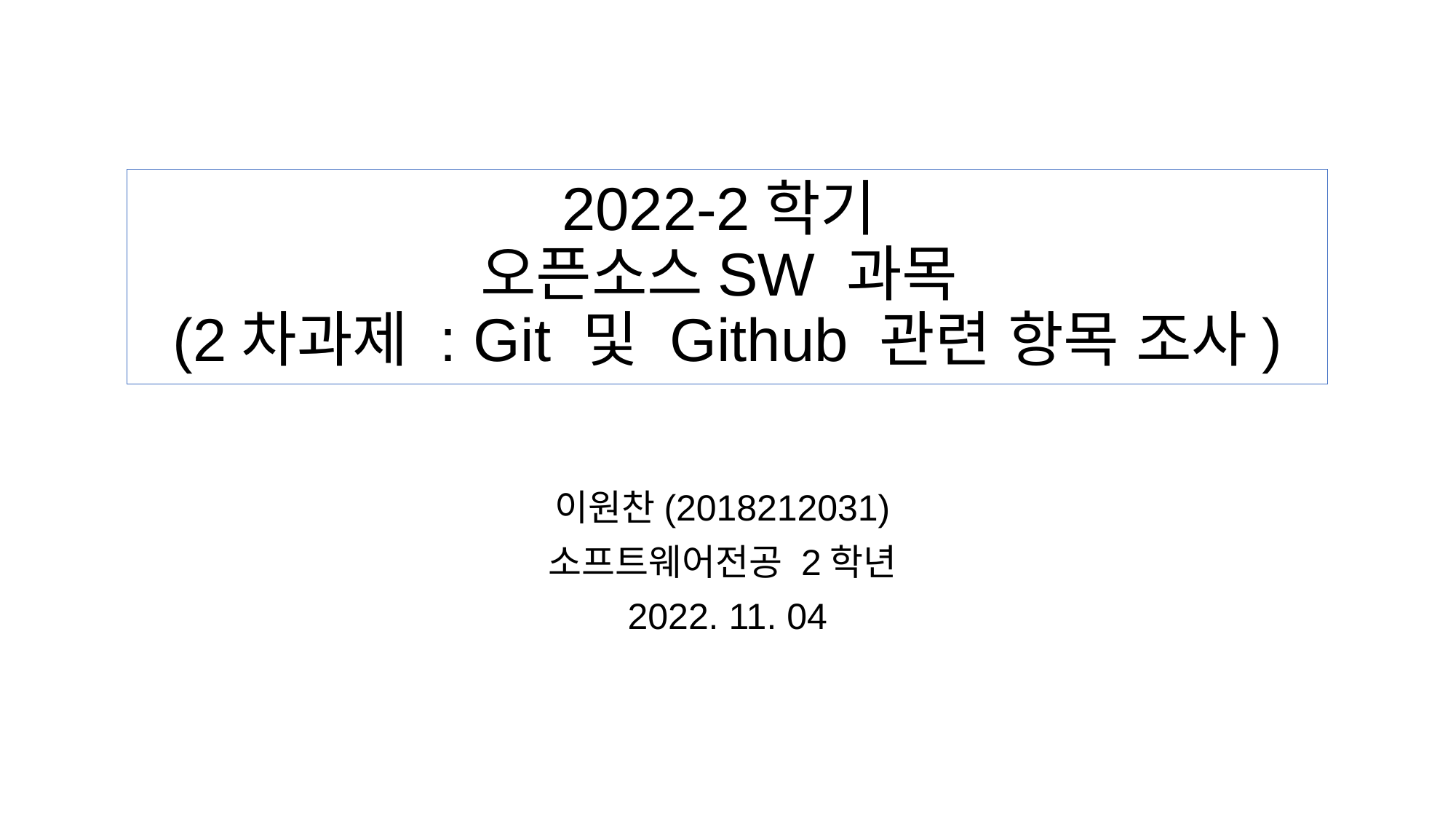

# 2022-2학기 오픈소스SW 과목 (2차과제 : Git 및 Github 관련 항목 조사)
이원찬(2018212031)
소프트웨어전공 2학년
2022. 11. 04